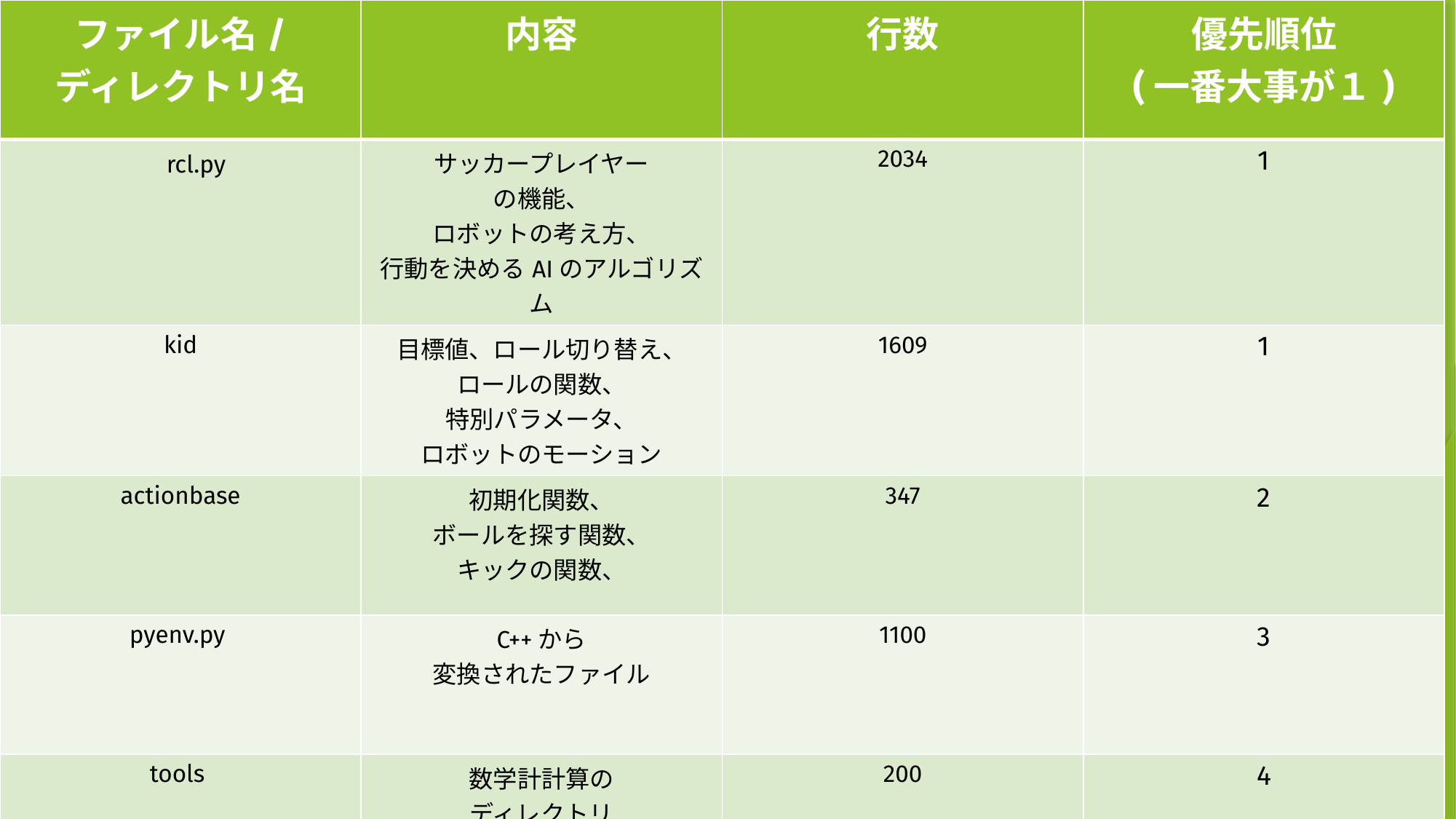

| ファイル名/ ディレクトリ名 | 内容 | 行数 | 優先順位 (一番大事が１) |
| --- | --- | --- | --- |
| rcl.py | サッカープレイヤー の機能、 ロボットの考え方、 行動を決めるAIのアルゴリズム | 2034 | 1 |
| kid | 目標値、ロール切り替え、 ロールの関数、 特別パラメータ、 ロボットのモーション | 1609 | 1 |
| actionbase | 初期化関数、 ボールを探す関数、 キックの関数、 | 347 | 2 |
| pyenv.py | C++から 変換されたファイル | 1100 | 3 |
| tools | 数学計計算の ディレクトリ | 200 | 4 |